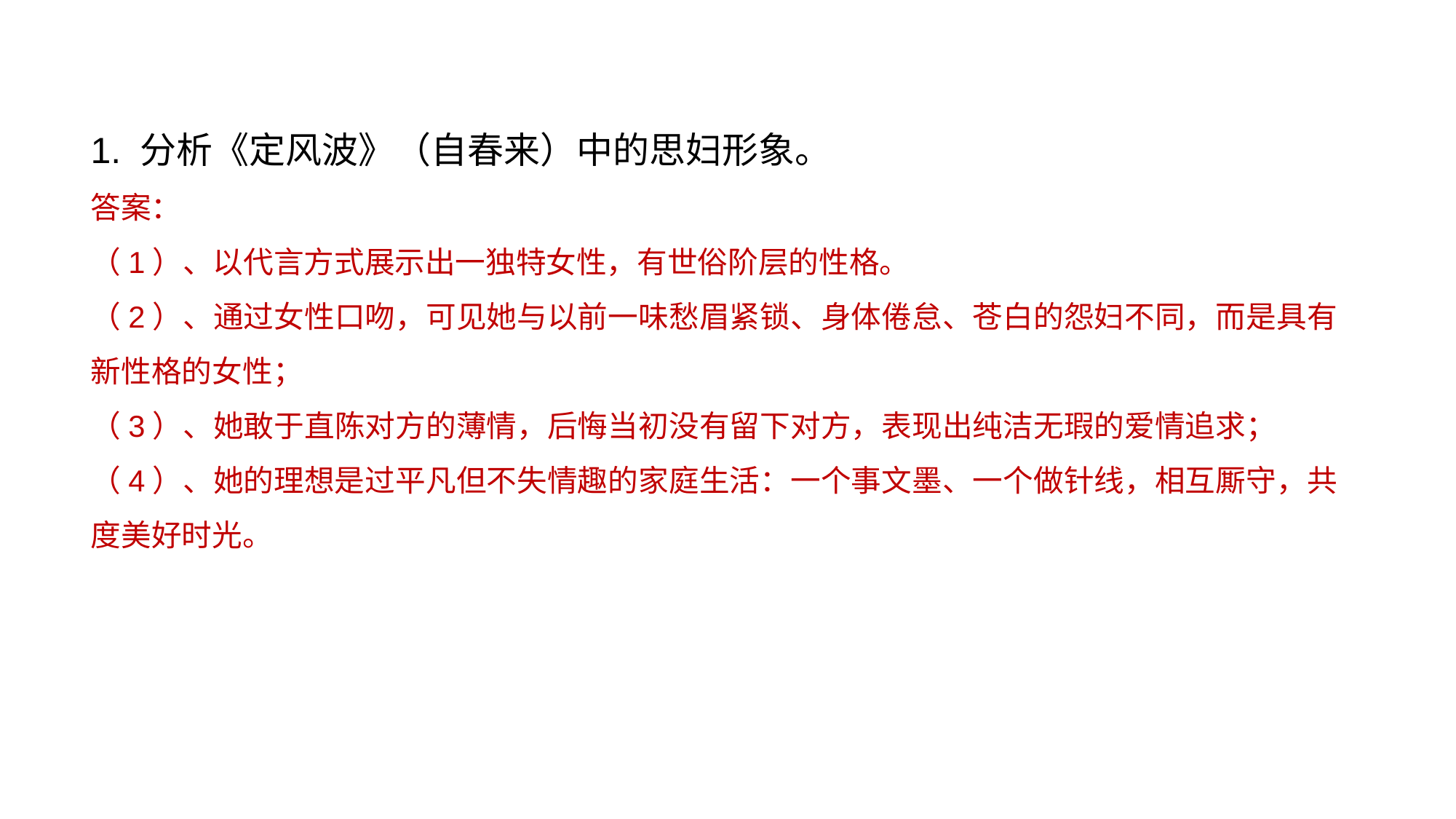

1. 分析《定风波》（自春来）中的思妇形象。
答案：
（1）、以代言方式展示出一独特女性，有世俗阶层的性格。
（2）、通过女性口吻，可见她与以前一味愁眉紧锁、身体倦怠、苍白的怨妇不同，而是具有新性格的女性；
（3）、她敢于直陈对方的薄情，后悔当初没有留下对方，表现出纯洁无瑕的爱情追求；
（4）、她的理想是过平凡但不失情趣的家庭生活：一个事文墨、一个做针线，相互厮守，共度美好时光。